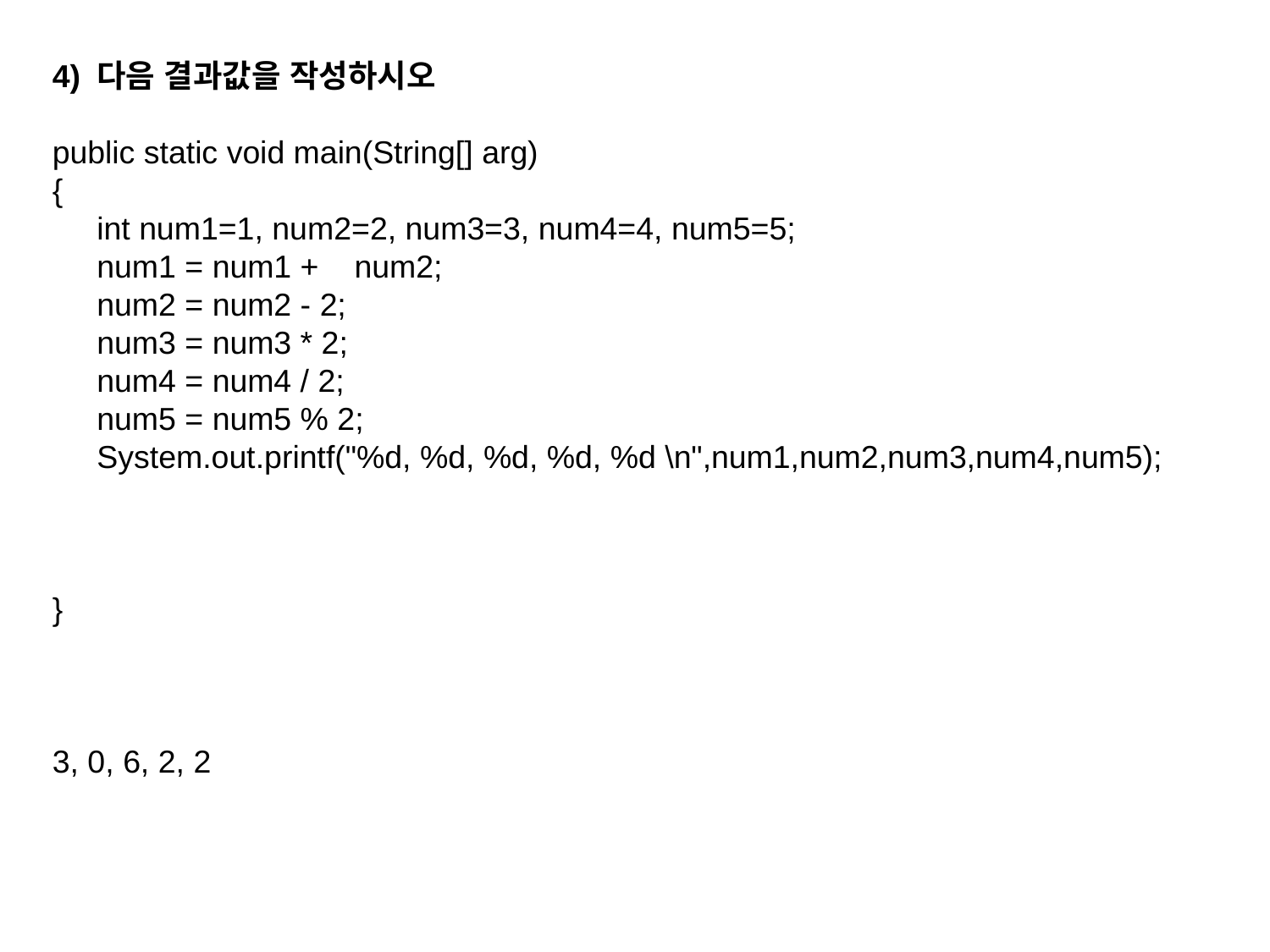

4) 다음 결과값을 작성하시오

public static void main(String[] arg)
{
     int num1=1, num2=2, num3=3, num4=4, num5=5;
     num1 = num1 +    num2;
     num2 = num2 - 2;
     num3 = num3 * 2;
     num4 = num4 / 2;
     num5 = num5 % 2;
     System.out.printf("%d, %d, %d, %d, %d \n",num1,num2,num3,num4,num5);

}

3, 0, 6, 2, 2